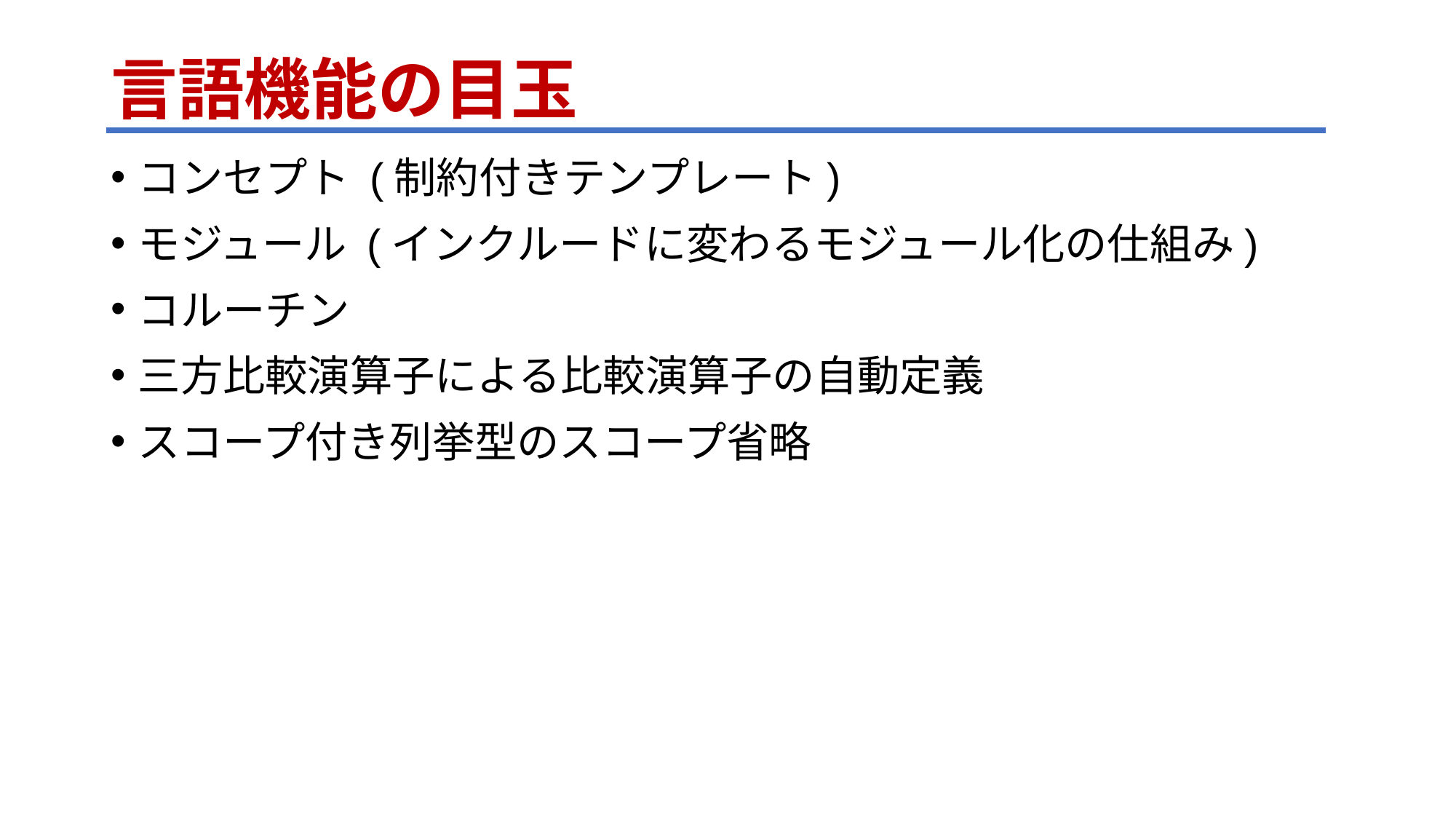

# 言語機能の目玉
コンセプト (制約付きテンプレート)
モジュール (インクルードに変わるモジュール化の仕組み)
コルーチン
三方比較演算子による比較演算子の自動定義
スコープ付き列挙型のスコープ省略